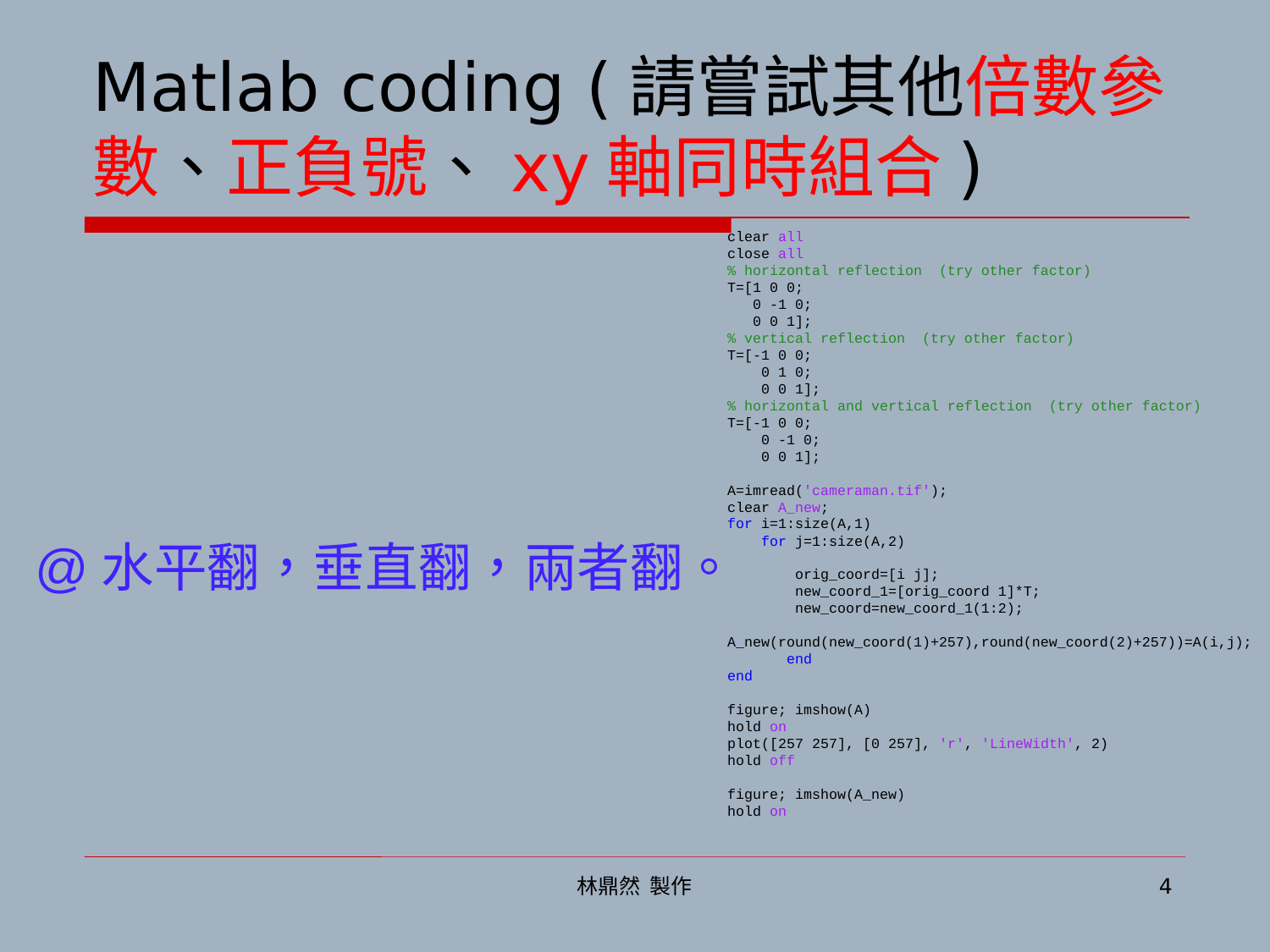

# Matlab coding (請嘗試其他倍數參數、正負號、xy軸同時組合)
clear all
close all
% horizontal reflection  (try other factor)
T=[1 0 0;
   0 -1 0;
   0 0 1];
% vertical reflection  (try other factor)
T=[-1 0 0;
    0 1 0;
    0 0 1];
% horizontal and vertical reflection  (try other factor)
T=[-1 0 0;
    0 -1 0;
    0 0 1];

A=imread('cameraman.tif');
clear A_new;
for i=1:size(A,1)
    for j=1:size(A,2)

        orig_coord=[i j];
        new_coord_1=[orig_coord 1]*T;
        new_coord=new_coord_1(1:2);

A_new(round(new_coord(1)+257),round(new_coord(2)+257))=A(i,j);
       end
end

figure; imshow(A)
hold on
plot([257 257], [0 257], 'r', 'LineWidth', 2)
hold off

figure; imshow(A_new)
hold on
@水平翻，垂直翻，兩者翻。
林鼎然  製作
4